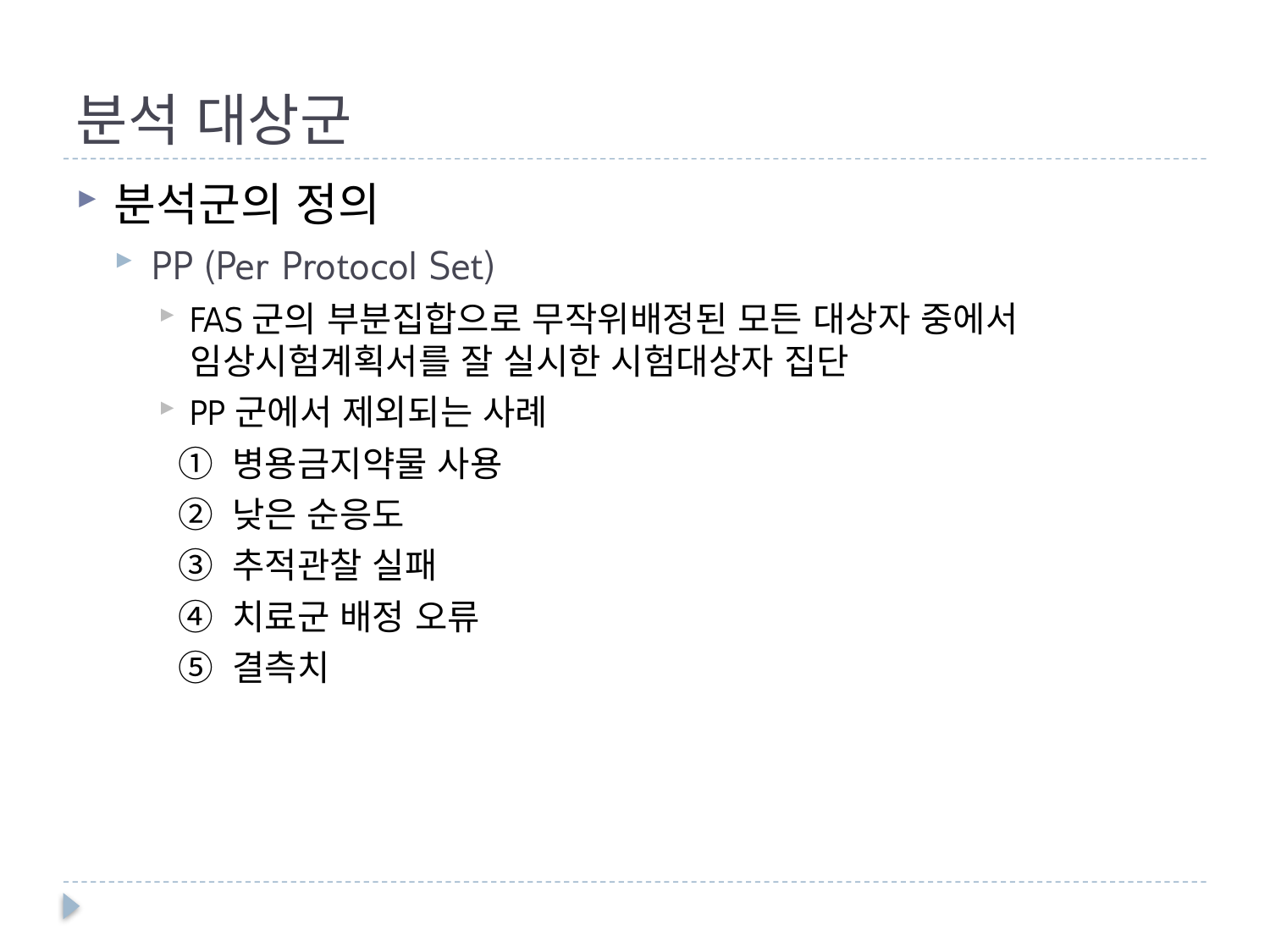

# 분석 대상군
분석군의 정의
PP (Per Protocol Set)
FAS군의 부분집합으로 무작위배정된 모든 대상자 중에서 임상시험계획서를 잘 실시한 시험대상자 집단
PP군에서 제외되는 사례
  ① 병용금지약물 사용
  ② 낮은 순응도
  ③ 추적관찰 실패
  ④ 치료군 배정 오류
  ⑤ 결측치